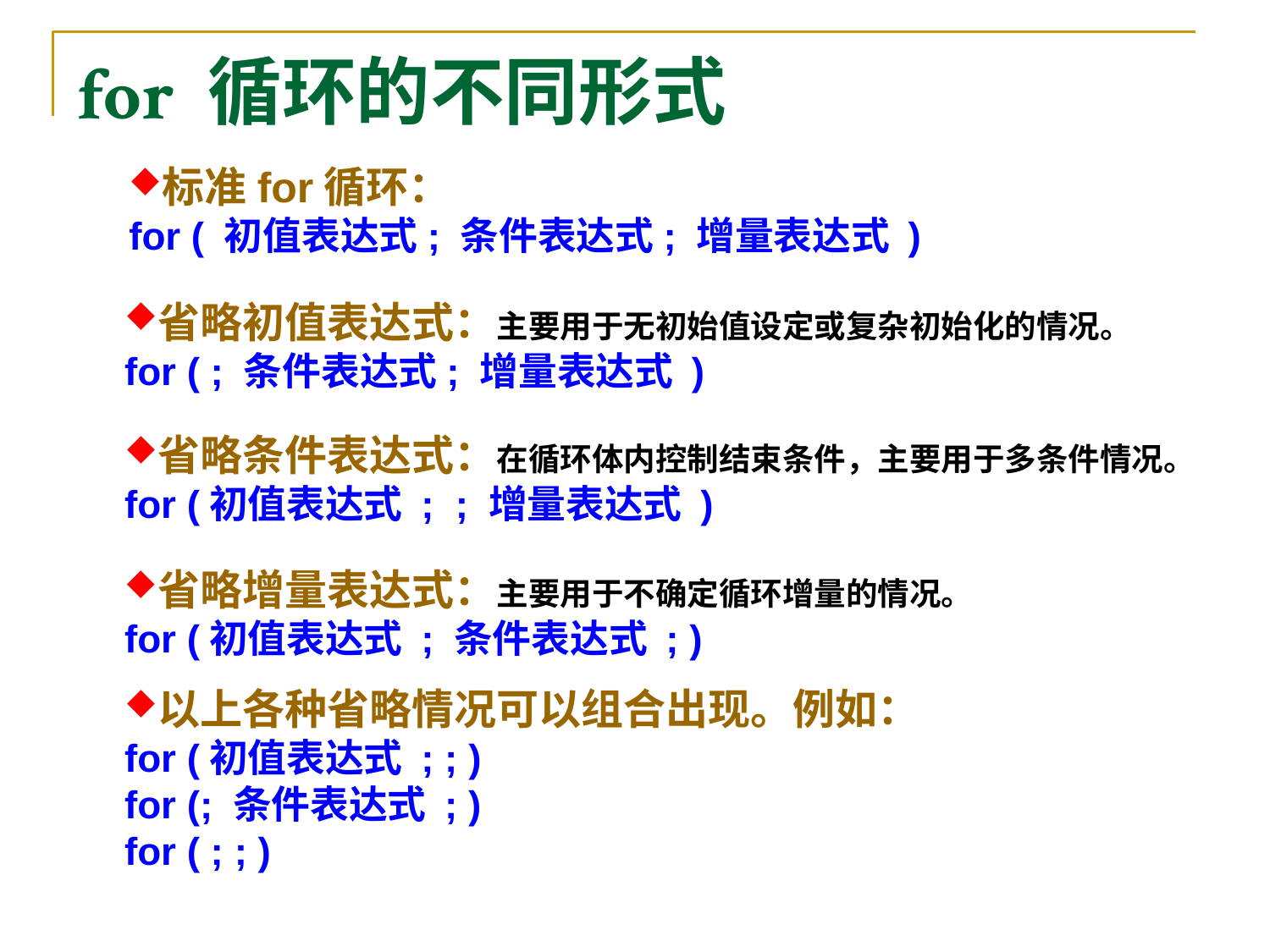

# for 循环的不同形式
标准for循环：
for ( 初值表达式; 条件表达式; 增量表达式 )
省略初值表达式：主要用于无初始值设定或复杂初始化的情况。
for ( ; 条件表达式; 增量表达式 )
省略条件表达式：在循环体内控制结束条件，主要用于多条件情况。
for (初值表达式 ;  ; 增量表达式 )
省略增量表达式：主要用于不确定循环增量的情况。
for (初值表达式 ; 条件表达式 ; )
以上各种省略情况可以组合出现。例如：
for (初值表达式 ; ; )
for (; 条件表达式 ; )
for ( ; ; )